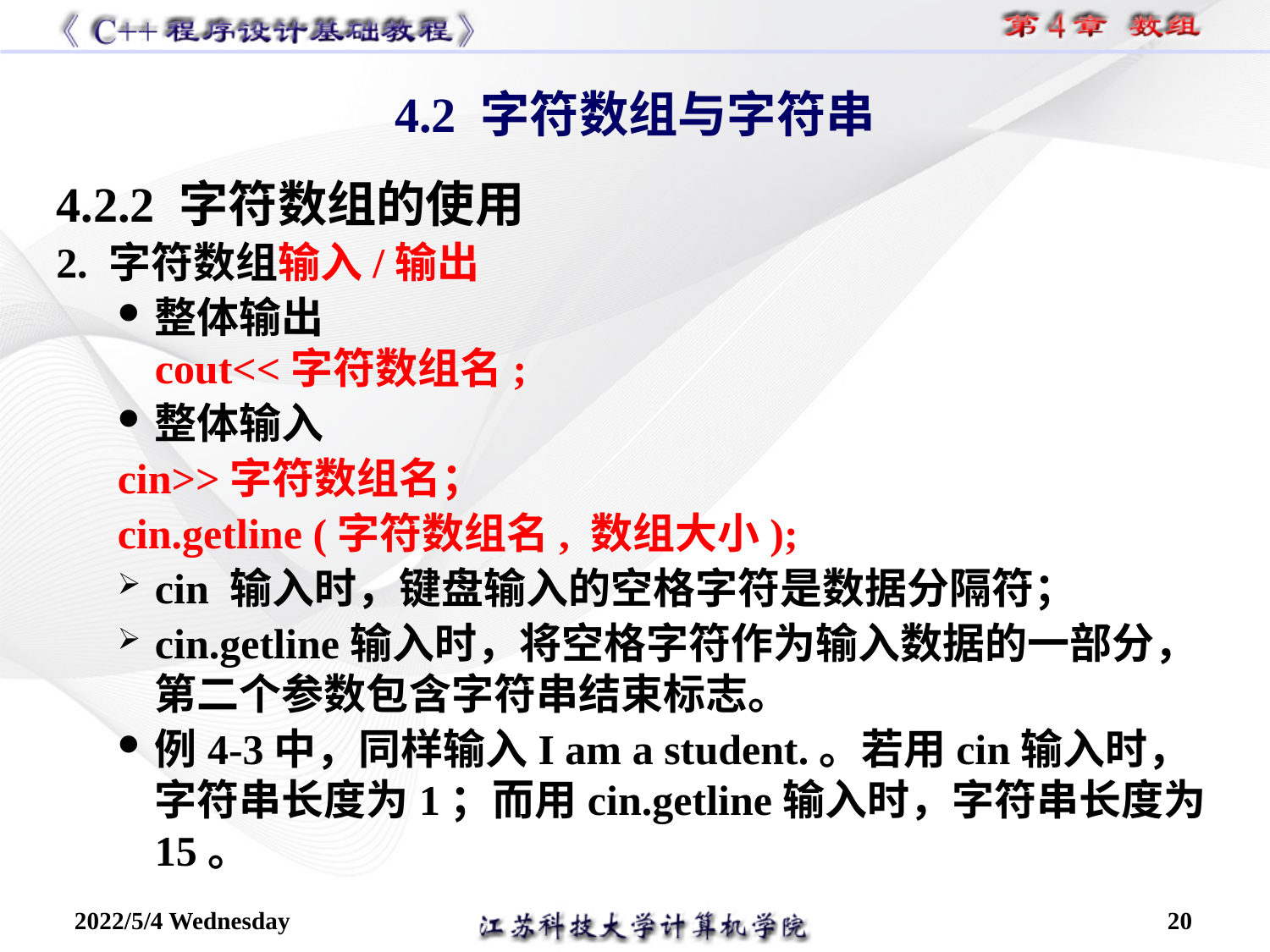

4.2 字符数组与字符串
4.2.2 字符数组的使用
2. 字符数组输入/输出
整体输出
cout<<字符数组名;
整体输入
cin>>字符数组名；
cin.getline (字符数组名, 数组大小);
cin 输入时，键盘输入的空格字符是数据分隔符；
cin.getline输入时，将空格字符作为输入数据的一部分，第二个参数包含字符串结束标志。
例4-3中，同样输入I am a student.。若用cin输入时，字符串长度为1；而用cin.getline输入时，字符串长度为15。